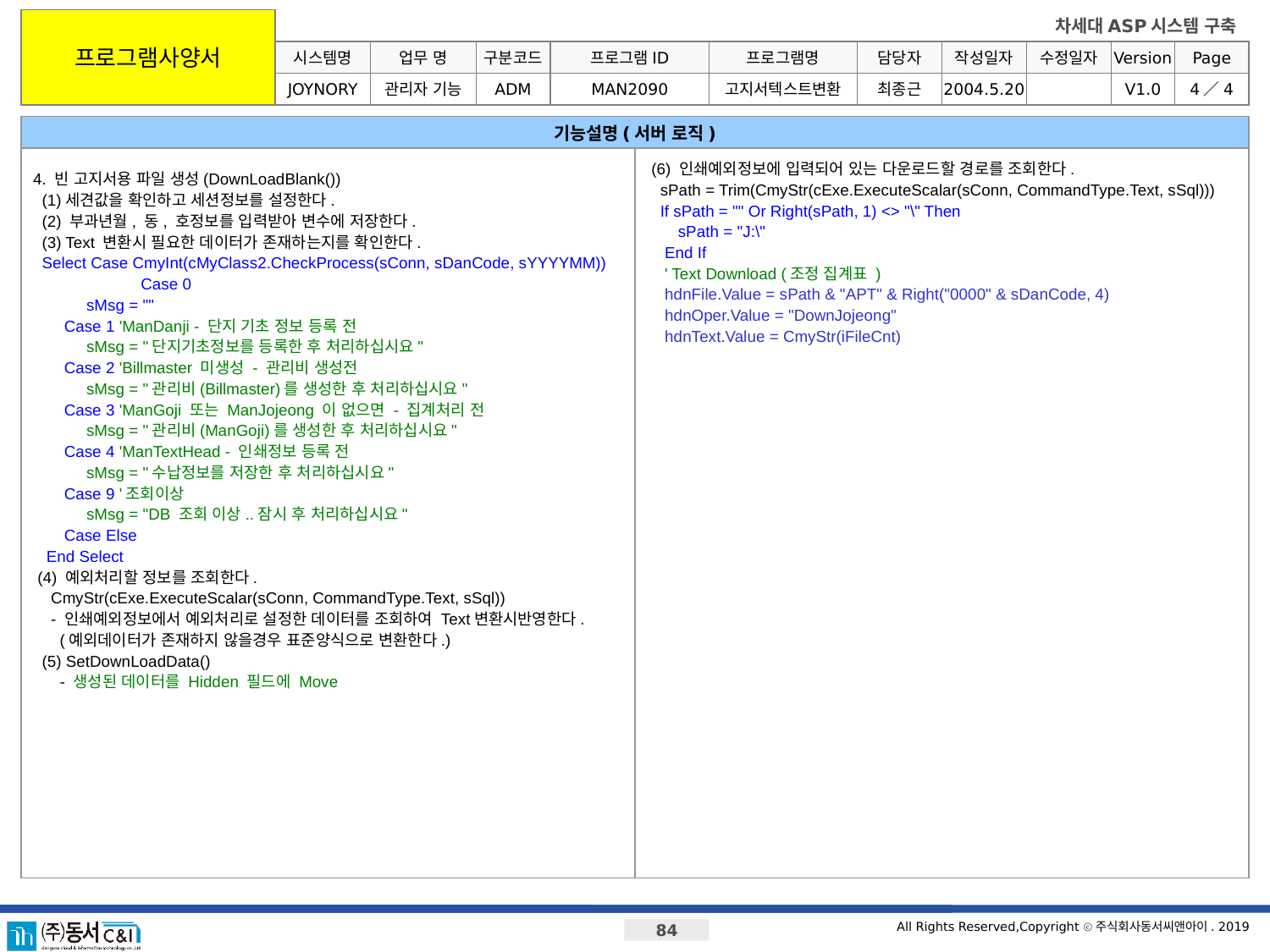

프로그램사양서
시스템명
업무 명
구분코드
프로그램ID
프로그램명
JOYNORY
관리자 기능
ADM
MAN2090
고지서텍스트변환
최종근
2004.5.20

V1.0
4／4
기능설명(서버 로직)
 4. 빈 고지서용 파일 생성(DownLoadBlank())
   (1)세견값을 확인하고 세션정보를 설정한다.
   (2) 부과년월, 동, 호정보를 입력받아 변수에 저장한다.
   (3) Text 변환시 필요한 데이터가 존재하는지를 확인한다.
   Select Case CmyInt(cMyClass2.CheckProcess(sConn, sDanCode, sYYYYMM))                Case 0
             sMsg = ""
        Case 1 'ManDanji - 단지 기초 정보 등록 전
             sMsg = "단지기초정보를 등록한 후 처리하십시요"
        Case 2 'Billmaster 미생성 - 관리비 생성전
             sMsg = "관리비(Billmaster)를 생성한 후 처리하십시요"
        Case 3 'ManGoji 또는 ManJojeong 이 없으면 - 집계처리 전
             sMsg = "관리비(ManGoji)를 생성한 후 처리하십시요"
        Case 4 'ManTextHead - 인쇄정보 등록 전
             sMsg = "수납정보를 저장한 후 처리하십시요"
        Case 9 '조회이상
             sMsg = "DB 조회 이상..잠시 후 처리하십시요"
        Case Else
    End Select
  (4) 예외처리할 정보를 조회한다.
     CmyStr(cExe.ExecuteScalar(sConn, CommandType.Text, sSql))
     - 인쇄예외정보에서 예외처리로 설정한 데이터를 조회하여 Text변환시반영한다.
       (예외데이터가 존재하지 않을경우 표준양식으로 변환한다.)
   (5) SetDownLoadData()
       - 생성된 데이터를 Hidden 필드에 Move

  (6) 인쇄예외정보에 입력되어 있는 다운로드할 경로를 조회한다.
    sPath = Trim(CmyStr(cExe.ExecuteScalar(sConn, CommandType.Text, sSql)))
    If sPath = "" Or Right(sPath, 1) <> "\" Then
        sPath = "J:\"
     End If
     ' Text Download (조정 집계표 )
     hdnFile.Value = sPath & "APT" & Right("0000" & sDanCode, 4)
     hdnOper.Value = "DownJojeong"
     hdnText.Value = CmyStr(iFileCnt)